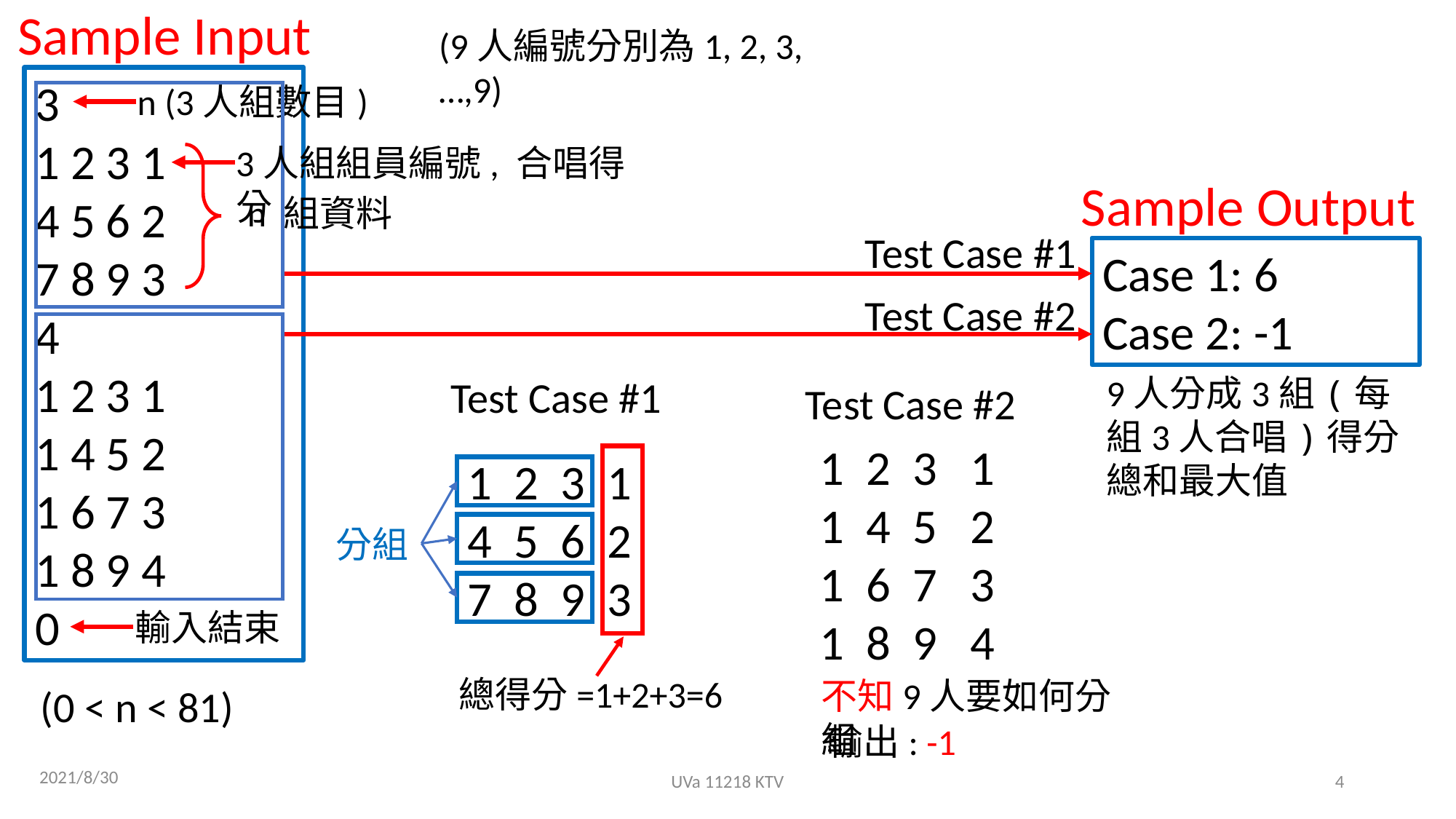

Sample Input
(9人編號分別為1, 2, 3, …,9)
3
1 2 3 1
4 5 6 2
7 8 9 3
4
1 2 3 1
1 4 5 2
1 6 7 3
1 8 9 4
0
n (3人組數目)

3人組組員編號, 合唱得分

Sample Output
n 組資料
Test Case #1
Case 1: 6
Case 2: -1
Test Case #2

Test Case #1
9人分成3組(每組3人合唱)得分總和最大值
Test Case #2
1  2  3   1
1  4  5   2
1  6  7   3
1  8  9   4
1  2  3  1
4  5  6  2
7  8  9  3

分組

輸入結束
總得分=1+2+3=6
不知9人要如何分組
(0 < n < 81)
輸出: -1
2021/8/30
UVa 11218 KTV
4